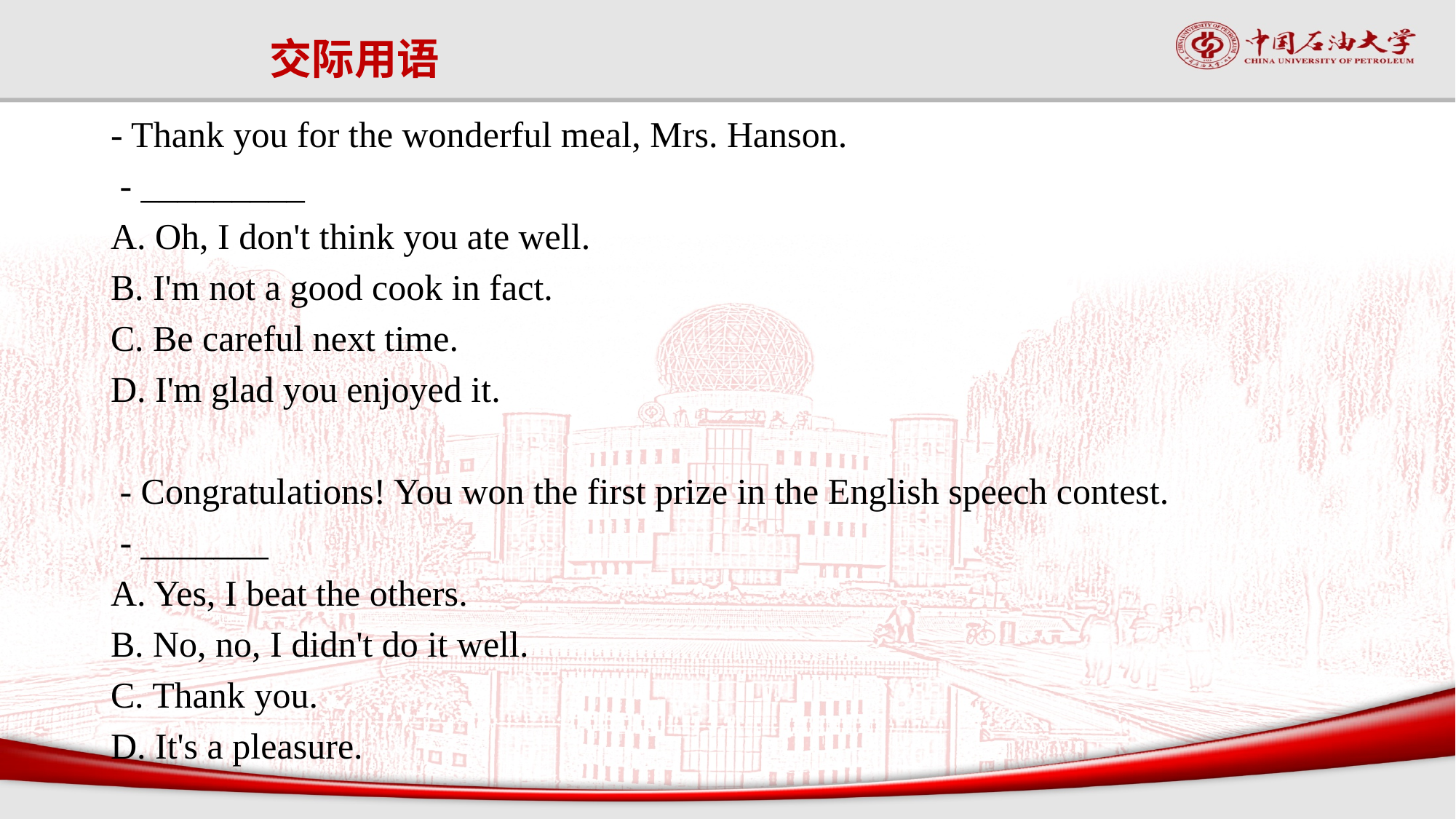

# 交际用语
- Thank you for the wonderful meal, Mrs. Hanson.
 - _________
A. Oh, I don't think you ate well.
B. I'm not a good cook in fact.
C. Be careful next time.
D. I'm glad you enjoyed it.

 - Congratulations! You won the first prize in the English speech contest.
 - _______
A. Yes, I beat the others.
B. No, no, I didn't do it well.
C. Thank you.
D. It's a pleasure.